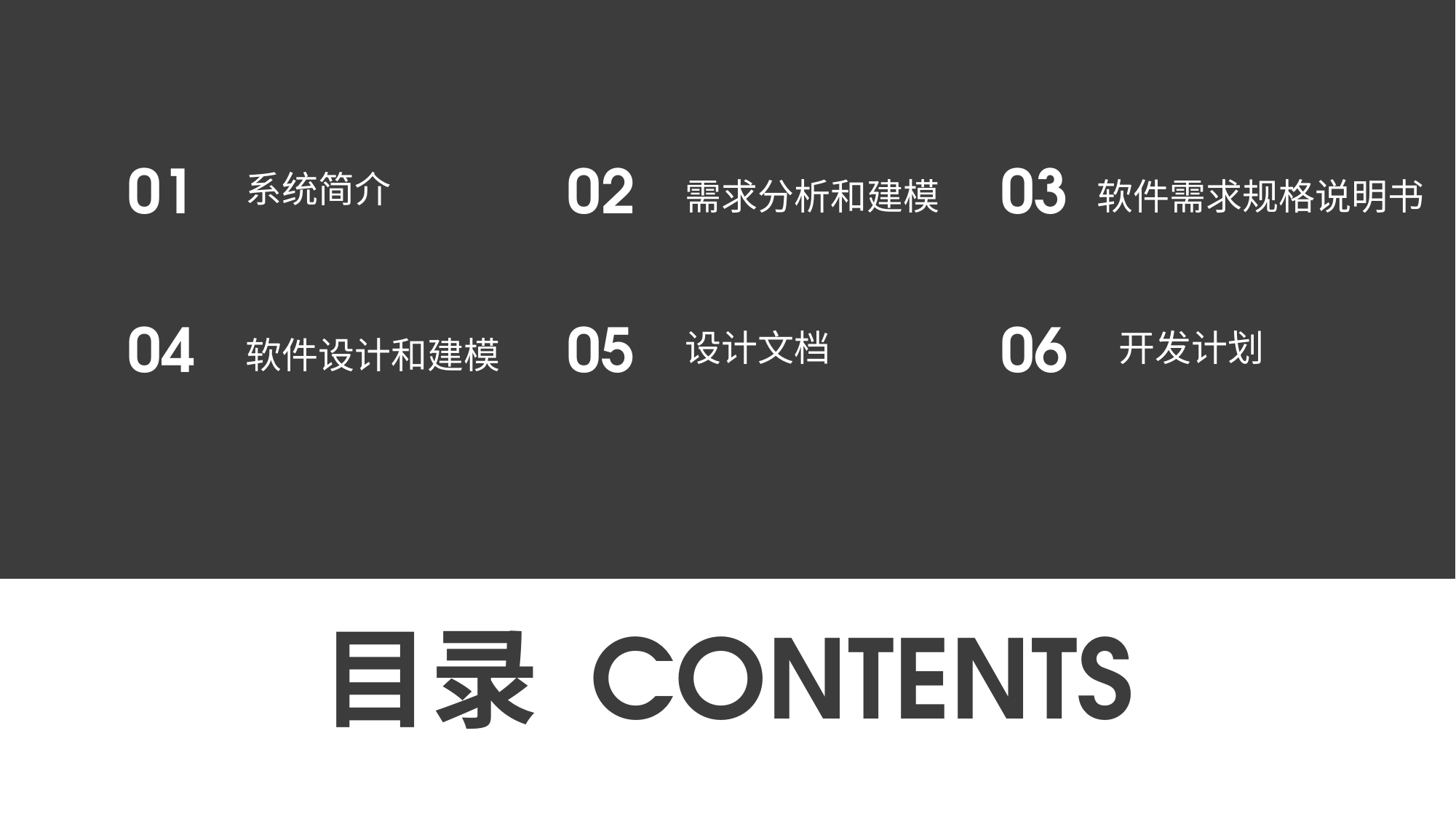

01
02
03
系统简介
需求分析和建模
软件需求规格说明书
04
05
06
软件设计和建模
设计文档
开发计划
目录 CONTENTS